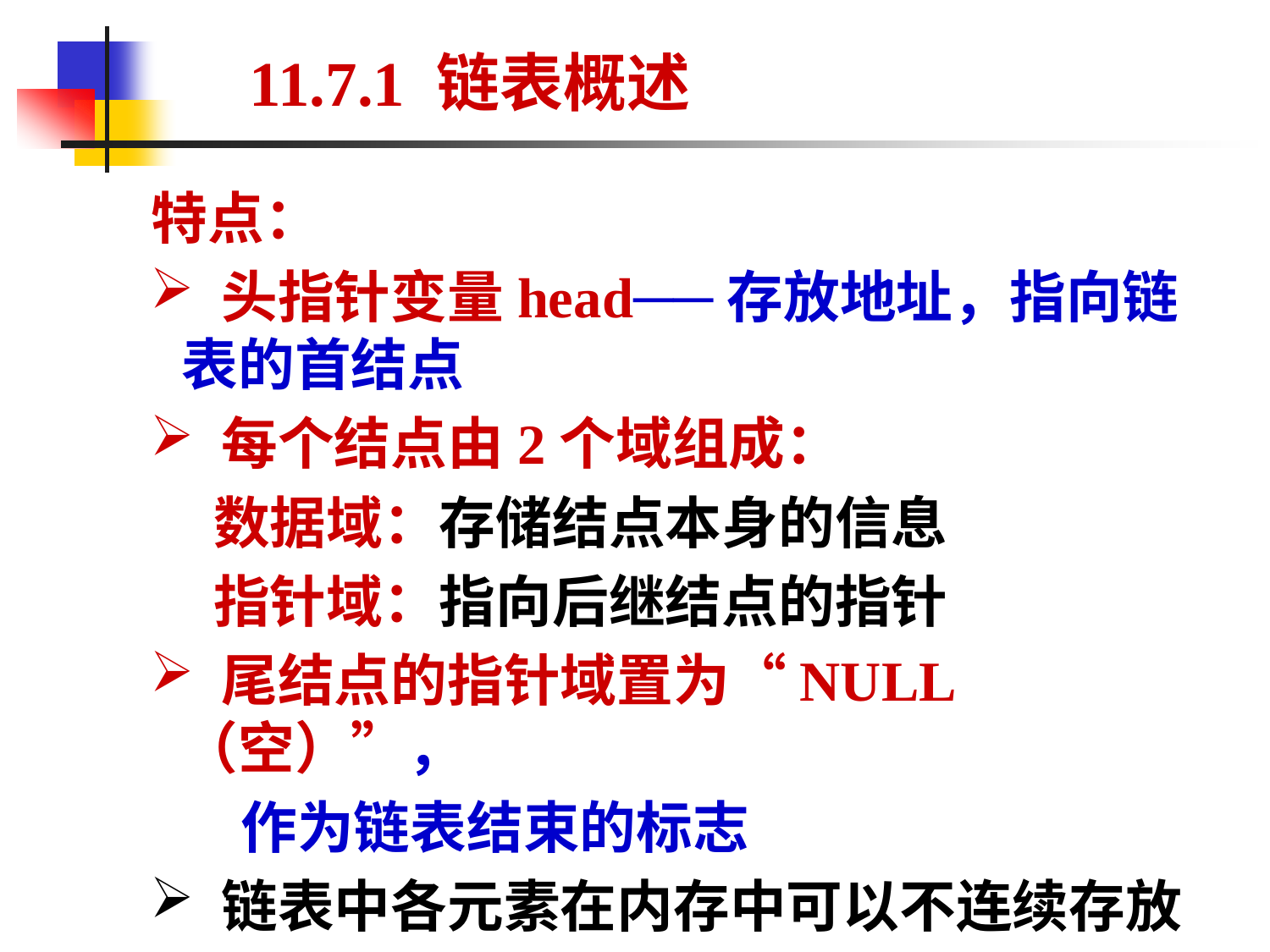

11.7.1 链表概述
    特点：
 头指针变量head──存放地址，指向链表的首结点
 每个结点由2个域组成：
数据域：存储结点本身的信息
指针域：指向后继结点的指针
 尾结点的指针域置为“NULL（空）”，
      作为链表结束的标志
 链表中各元素在内存中可以不连续存放